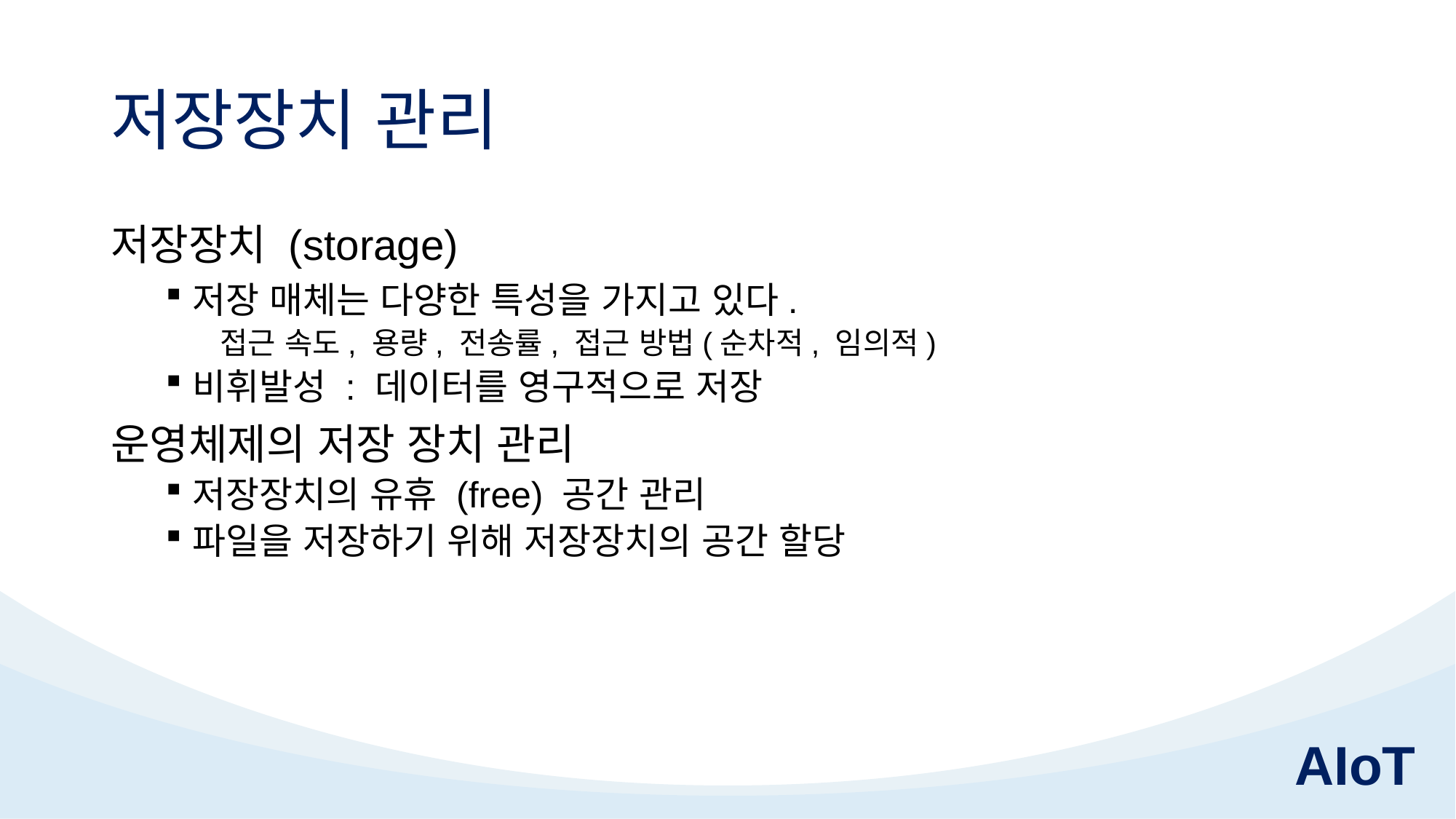

# 저장장치 관리
저장장치 (storage)
저장 매체는 다양한 특성을 가지고 있다.
접근 속도, 용량, 전송률, 접근 방법(순차적, 임의적)
비휘발성 : 데이터를 영구적으로 저장
운영체제의 저장 장치 관리
저장장치의 유휴 (free) 공간 관리
파일을 저장하기 위해 저장장치의 공간 할당